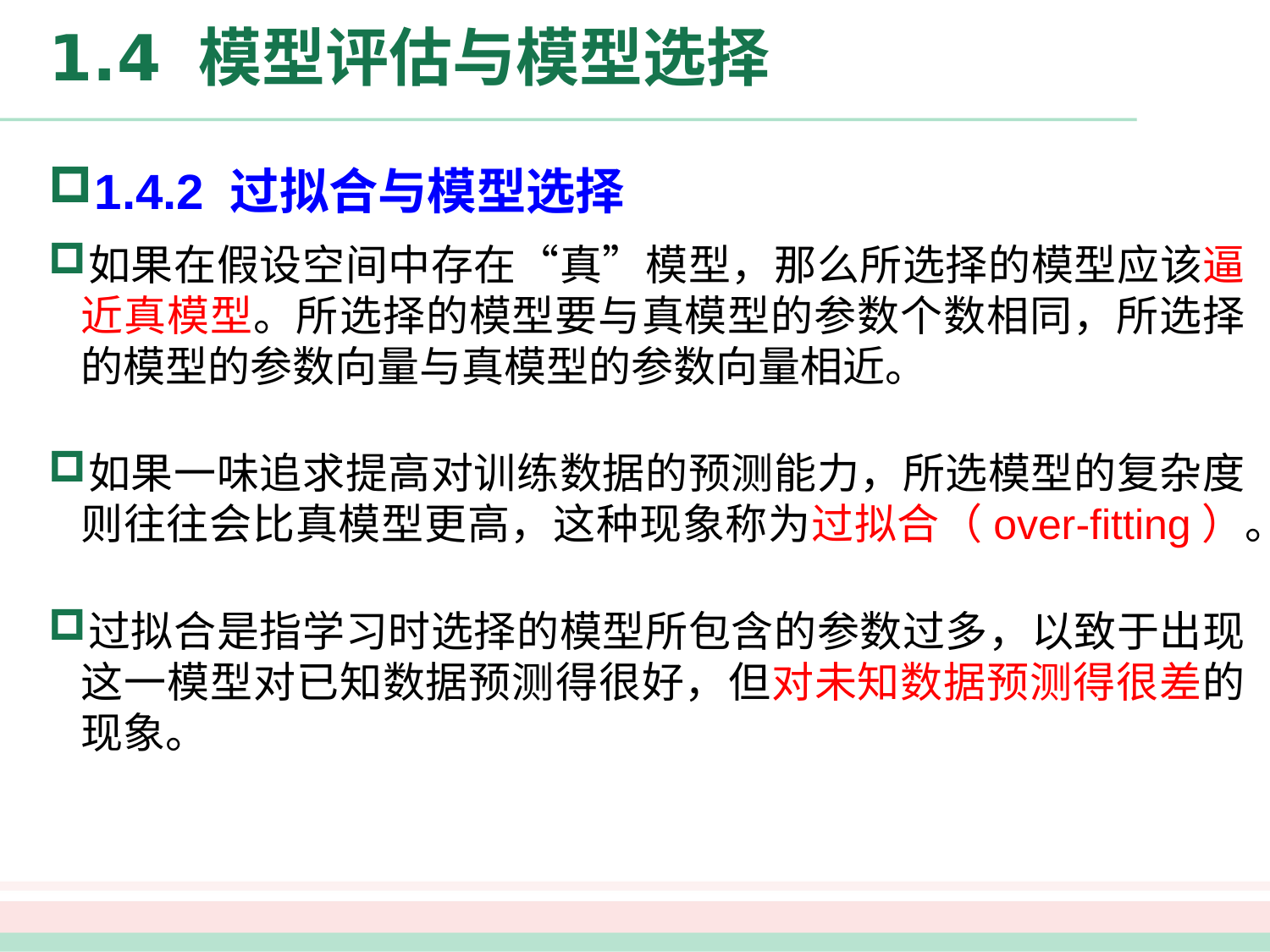

# 1.4 模型评估与模型选择
1.4.2 过拟合与模型选择
如果在假设空间中存在“真”模型，那么所选择的模型应该逼近真模型。所选择的模型要与真模型的参数个数相同，所选择的模型的参数向量与真模型的参数向量相近。

如果一味追求提高对训练数据的预测能力，所选模型的复杂度则往往会比真模型更高，这种现象称为过拟合（over-fitting）。

过拟合是指学习时选择的模型所包含的参数过多，以致于出现这一模型对已知数据预测得很好，但对未知数据预测得很差的现象。